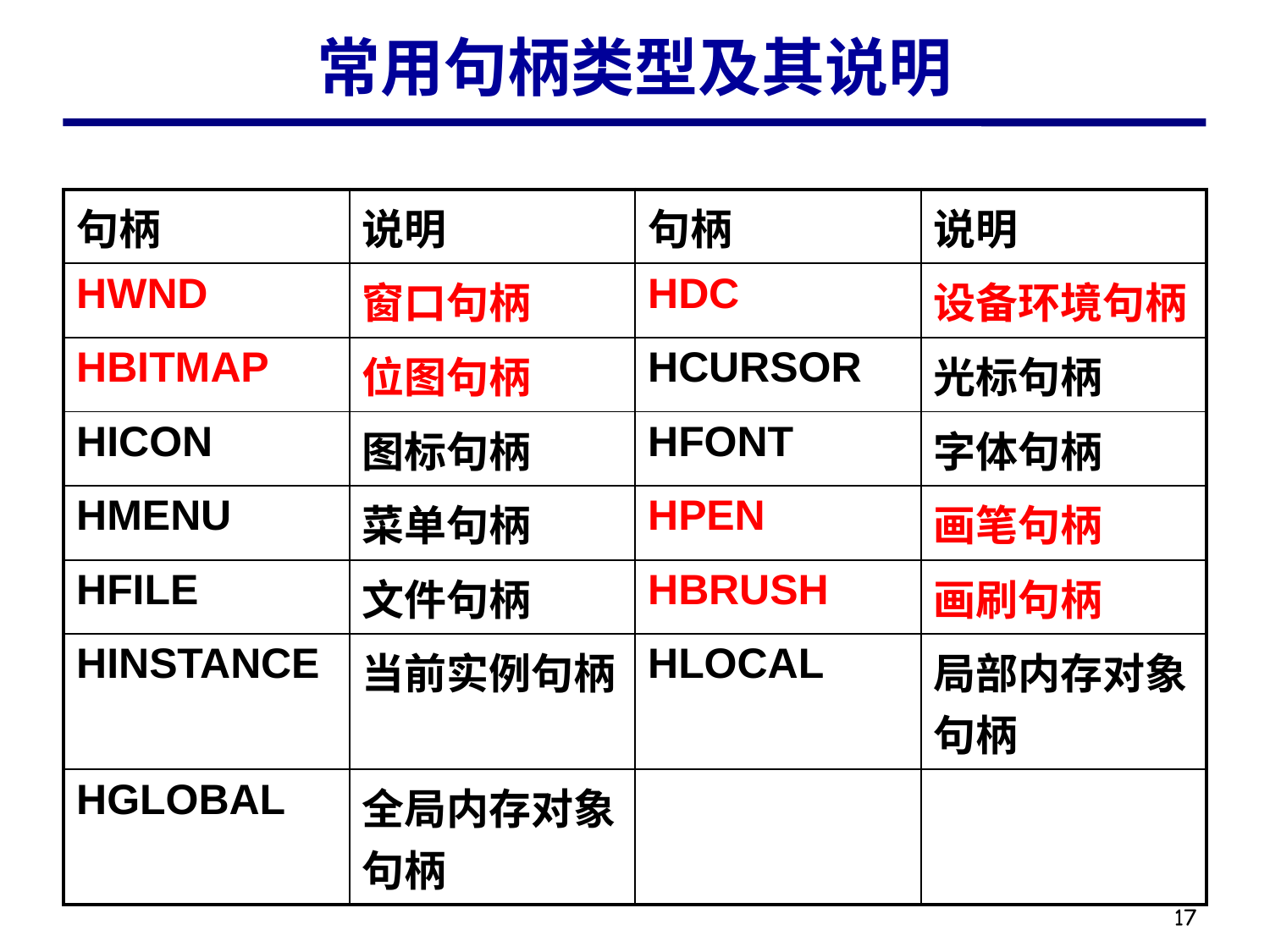

# 常用句柄类型及其说明
| 句柄 | 说明 | 句柄 | 说明 |
| --- | --- | --- | --- |
| HWND | 窗口句柄 | HDC | 设备环境句柄 |
| HBITMAP | 位图句柄 | HCURSOR | 光标句柄 |
| HICON | 图标句柄 | HFONT | 字体句柄 |
| HMENU | 菜单句柄 | HPEN | 画笔句柄 |
| HFILE | 文件句柄 | HBRUSH | 画刷句柄 |
| HINSTANCE | 当前实例句柄 | HLOCAL | 局部内存对象句柄 |
| HGLOBAL | 全局内存对象句柄 |  |  |